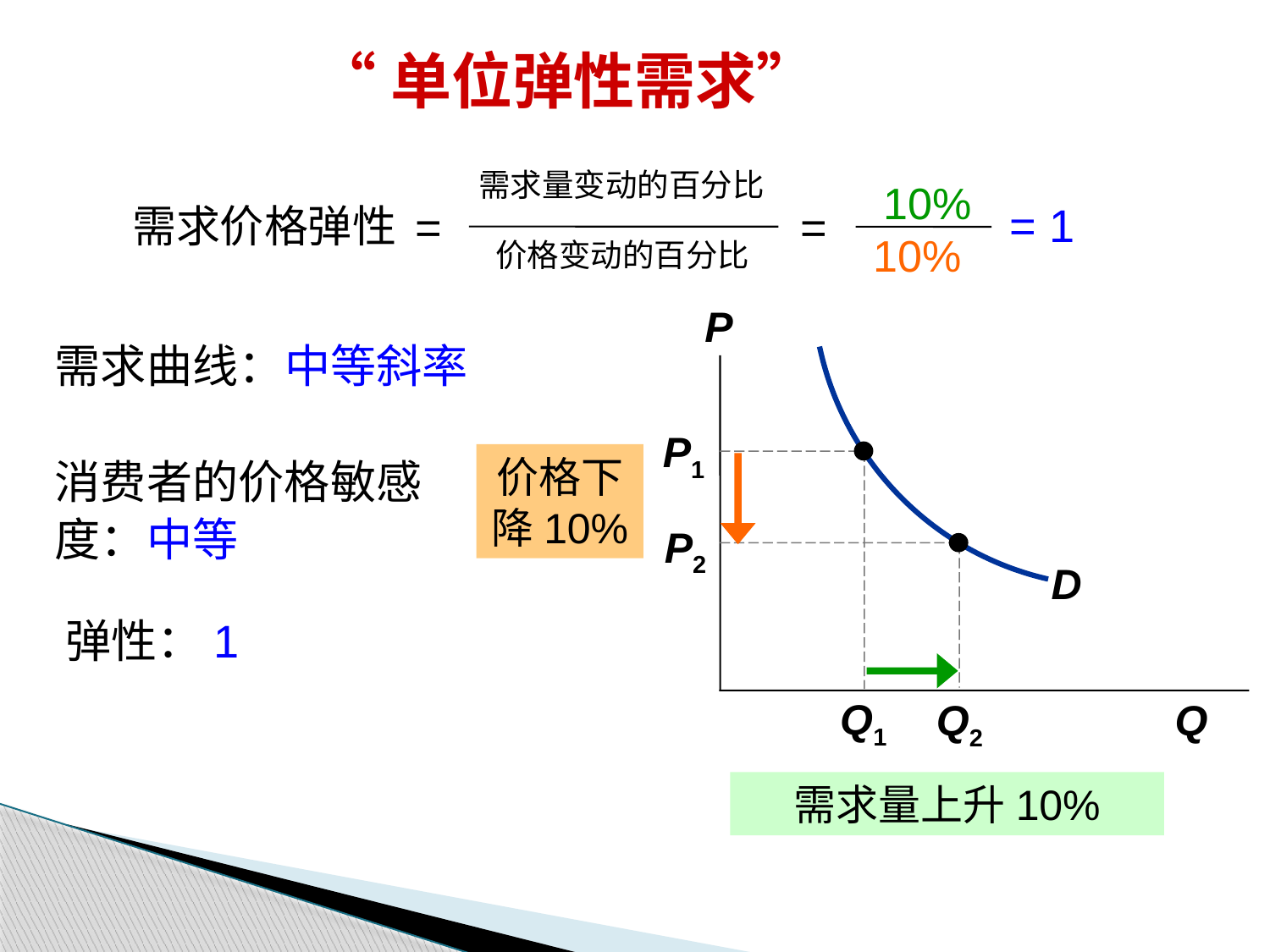

“单位弹性需求”
需求量变动的百分比
=
=
需求价格弹性

价格变动的百分比
10%
= 1
10%

D
P

Q
需求曲线：中等斜率
P1

Q1
消费者的价格敏感度：中等
价格下降10%

P2

Q2
弹性：1

需求量上升10%